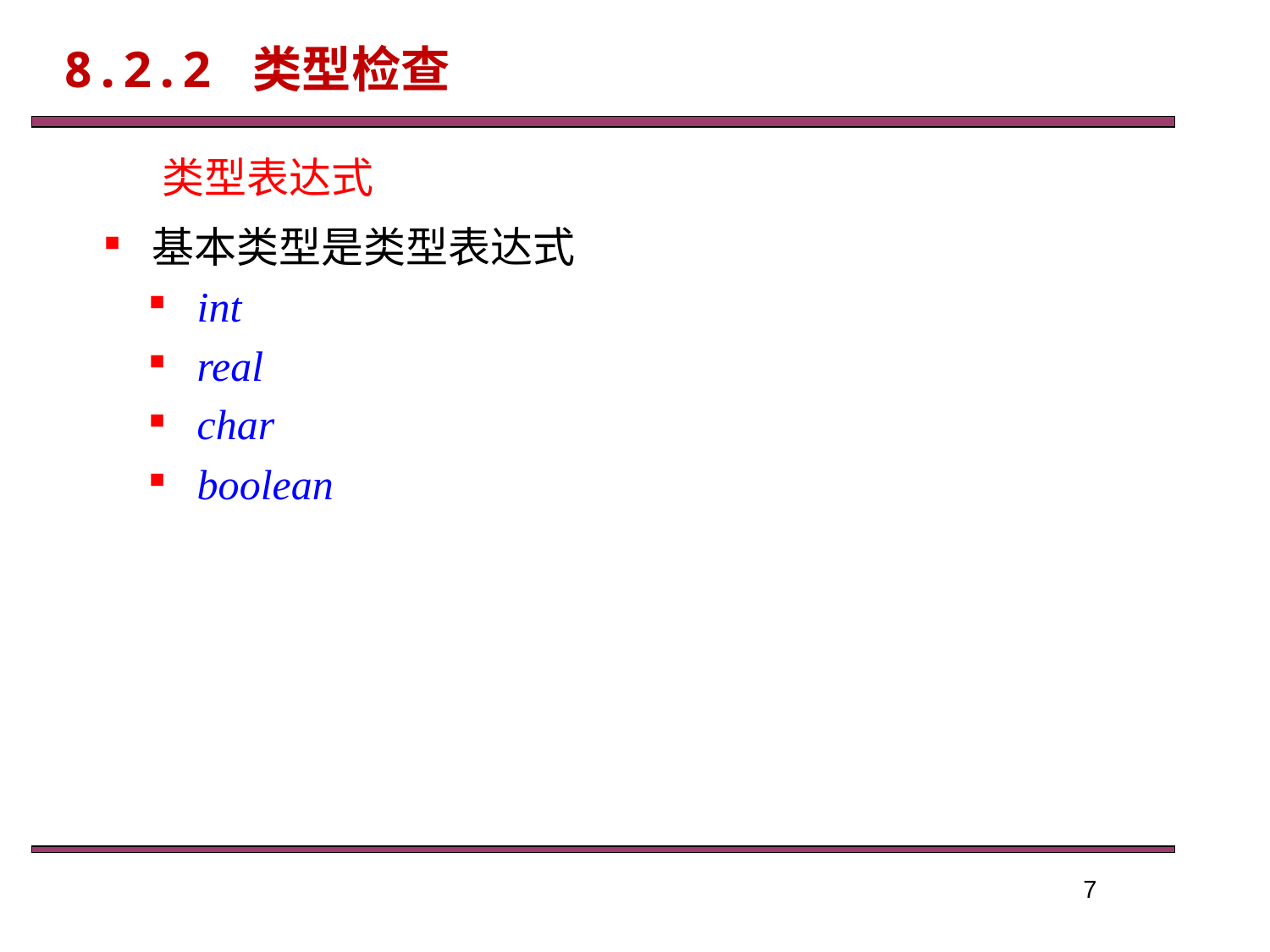

8.2.2 类型检查
类型表达式
基本类型是类型表达式
int
real
char
boolean

7